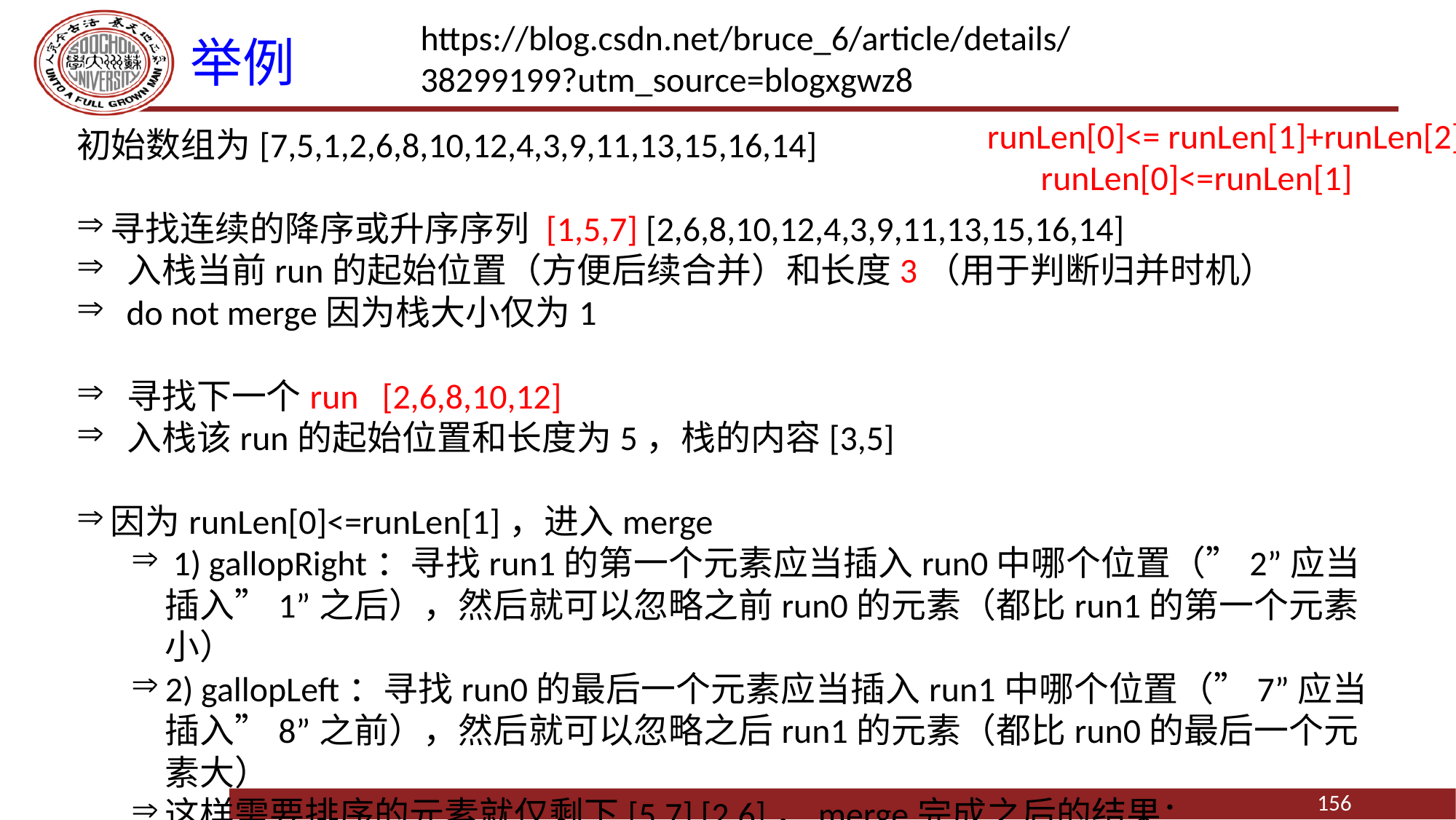

https://blog.csdn.net/bruce_6/article/details/38299199?utm_source=blogxgwz8
# 举例
runLen[0]<= runLen[1]+runLen[2]
初始数组为[7,5,1,2,6,8,10,12,4,3,9,11,13,15,16,14]

寻找连续的降序或升序序列 [1,5,7] [2,6,8,10,12,4,3,9,11,13,15,16,14]
 入栈当前run的起始位置（方便后续合并）和长度3（用于判断归并时机）
  do not merge因为栈大小仅为1

 寻找下一个run   [2,6,8,10,12]
 入栈该run的起始位置和长度为5，栈的内容[3,5]

因为runLen[0]<=runLen[1]，进入merge
 1) gallopRight：寻找run1的第一个元素应当插入run0中哪个位置（”2”应当插入”1”之后），然后就可以忽略之前run0的元素（都比run1的第一个元素小）
2) gallopLeft：寻找run0的最后一个元素应当插入run1中哪个位置（”7”应当插入”8”之前），然后就可以忽略之后run1的元素（都比run0的最后一个元素大）
这样需要排序的元素就仅剩下[5,7] [2,6]，merge完成之后的结果： [1,2,5,6,7,8,10,12] [4,3,9,11,13,15,16,14]
runLen[0]<=runLen[1]
156